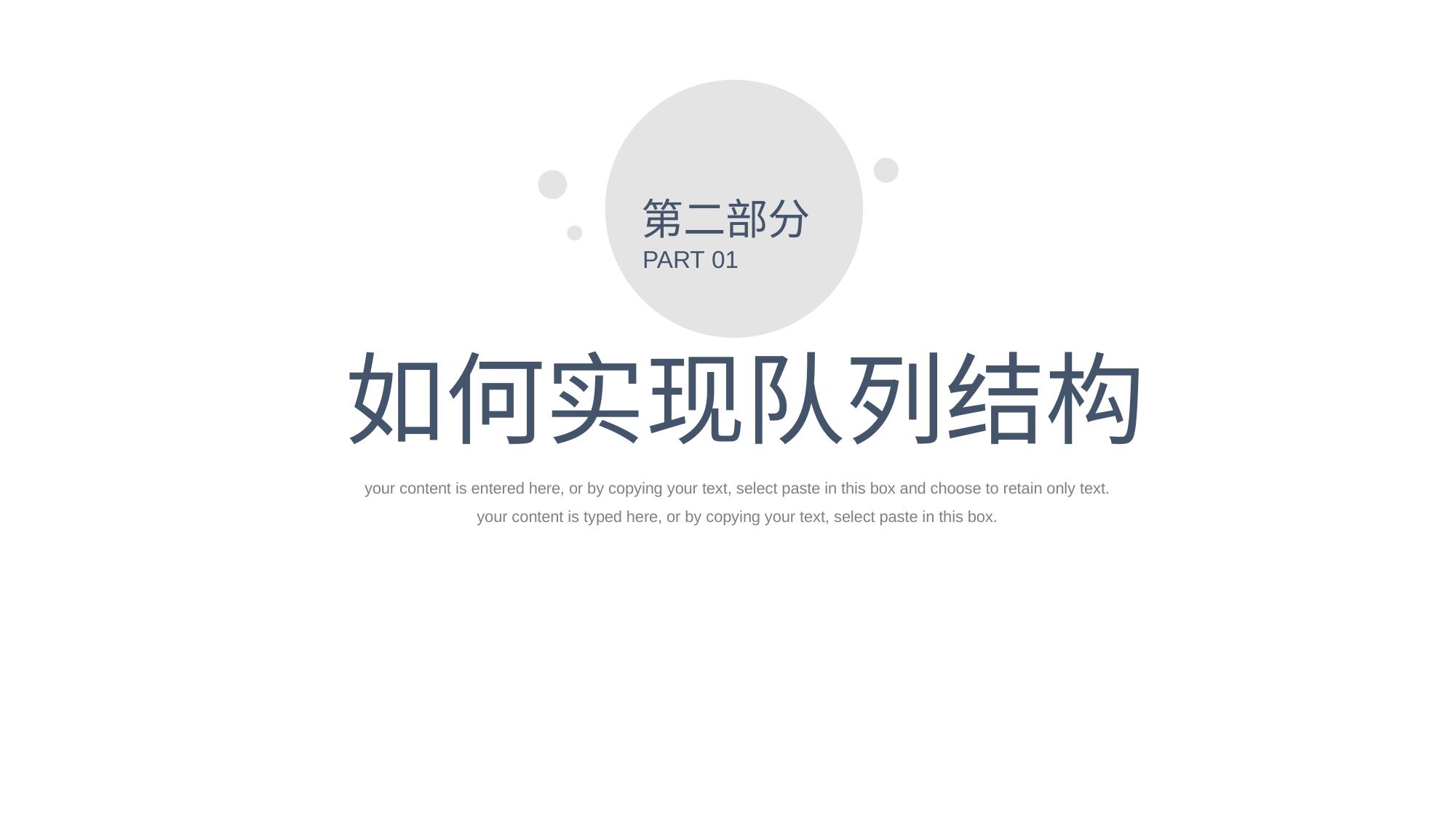

第二部分

PART 01
如何实现队列结构
your content is entered here, or by copying your text, select paste in this box and choose to retain only text. your content is typed here, or by copying your text, select paste in this box.